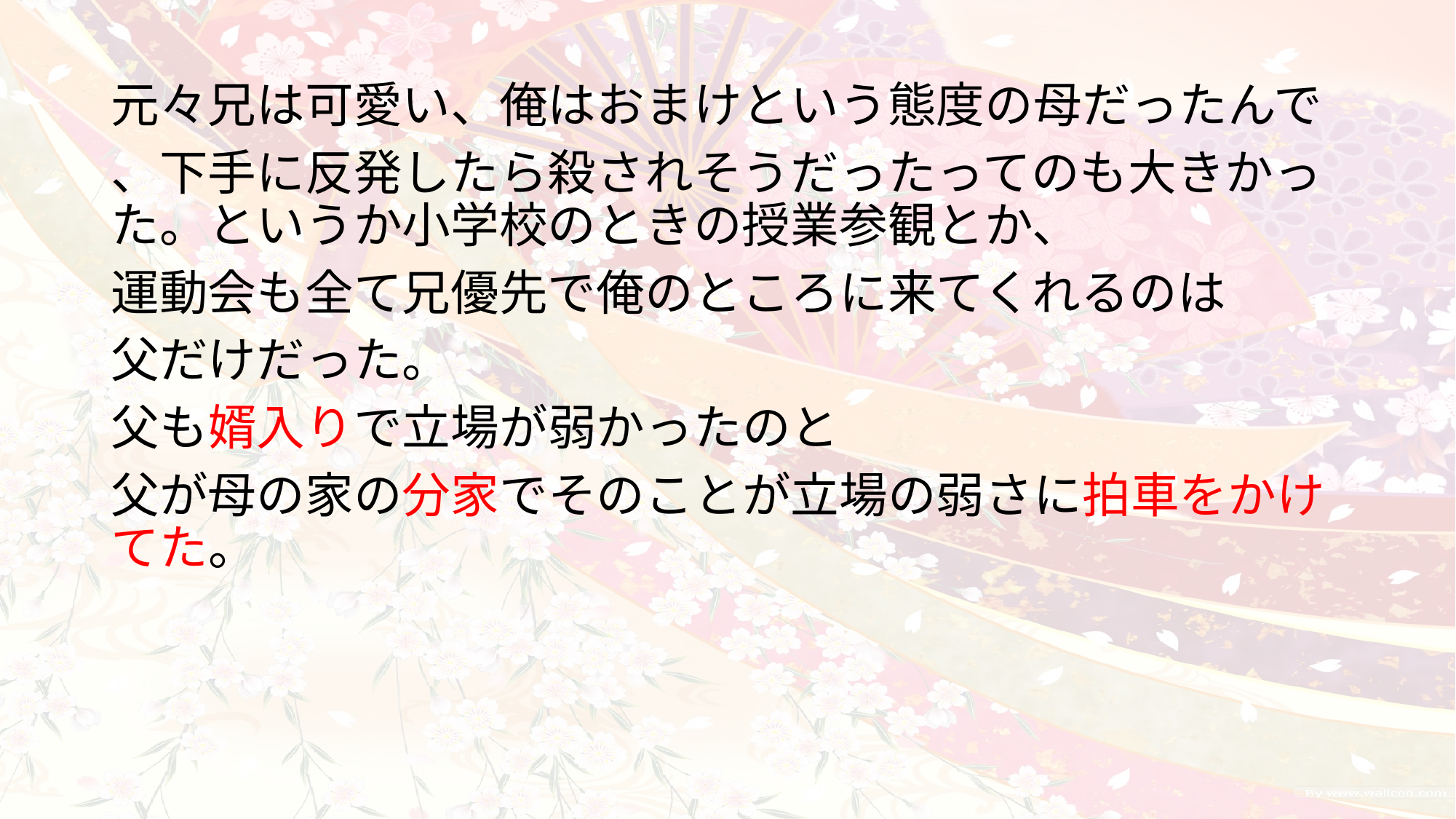

元々兄は可愛い、俺はおまけという態度の母だったんで
、下手に反発したら殺されそうだったってのも大きかった。というか小学校のときの授業参観とか、
運動会も全て兄優先で俺のところに来てくれるのは
父だけだった。
父も婿入りで立場が弱かったのと
父が母の家の分家でそのことが立場の弱さに拍車をかけてた。